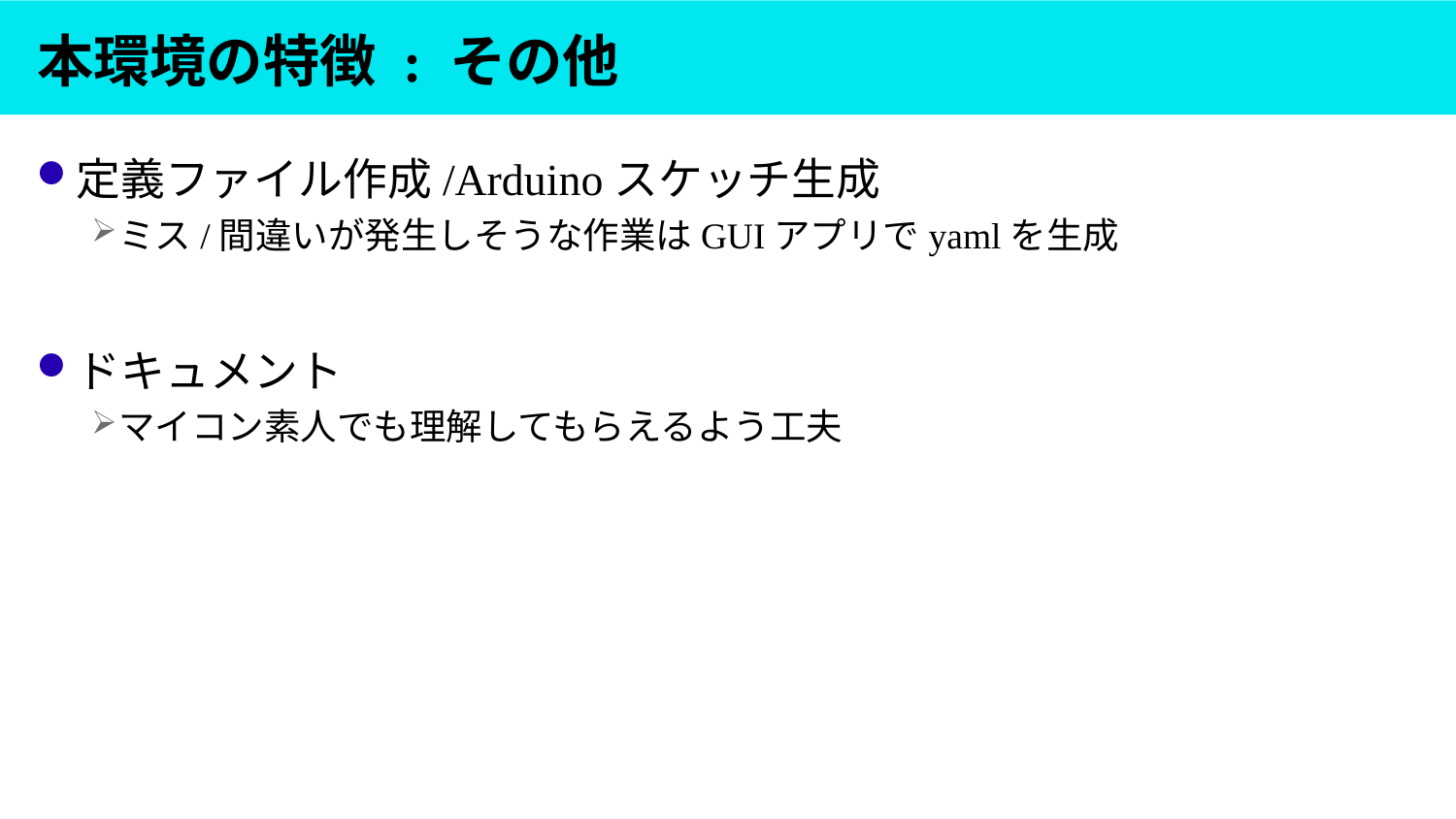

# 本環境の特徴 : その他
定義ファイル作成/Arduinoスケッチ生成
ミス/間違いが発生しそうな作業はGUIアプリでyamlを生成

ドキュメント
マイコン素人でも理解してもらえるよう工夫